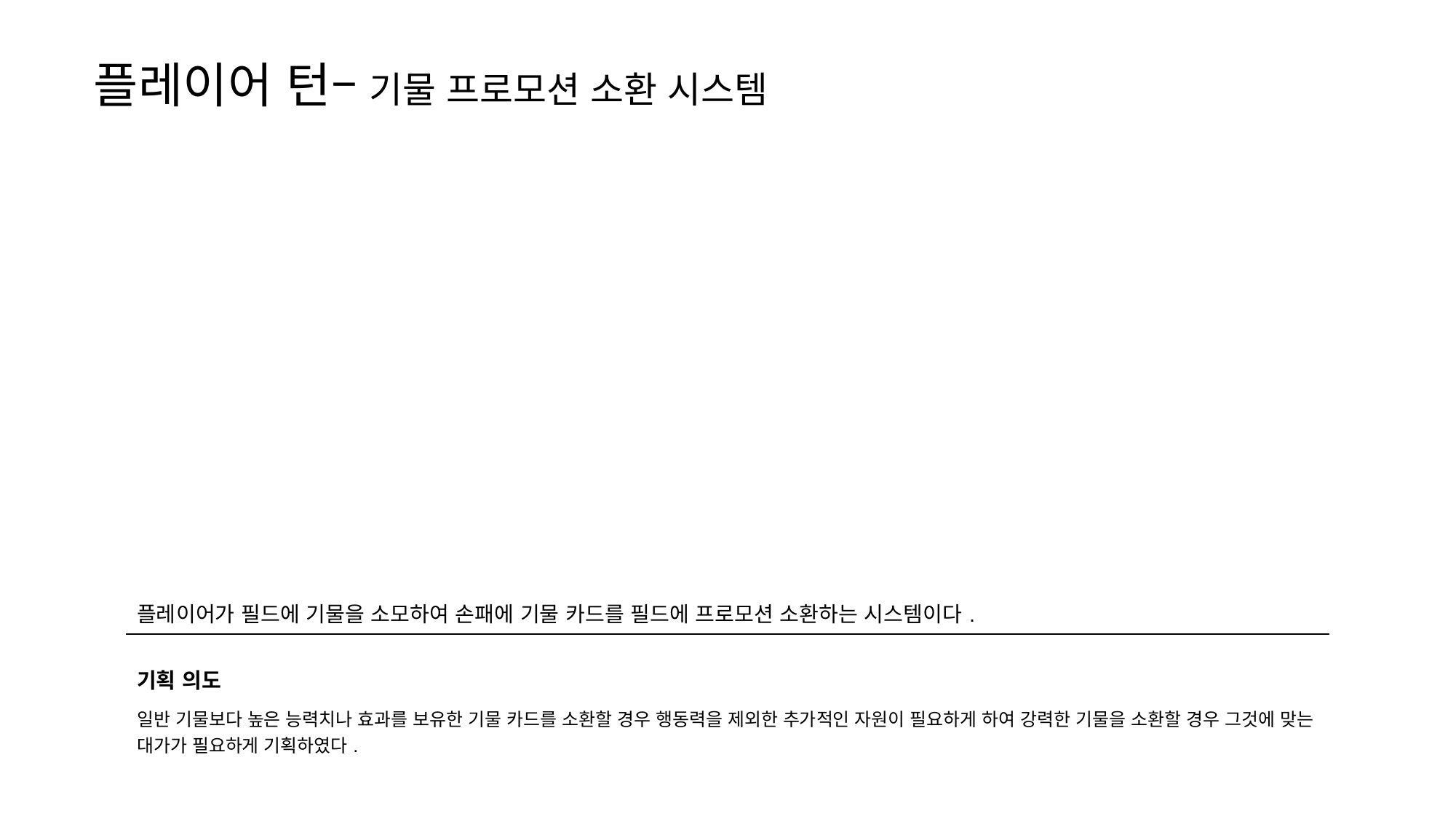

플레이어 턴– 기물 프로모션 소환 시스템
| 플레이어가 필드에 기물을 소모하여 손패에 기물 카드를 필드에 프로모션 소환하는 시스템이다. |
| --- |
| 기획 의도 |
| 일반 기물보다 높은 능력치나 효과를 보유한 기물 카드를 소환할 경우 행동력을 제외한 추가적인 자원이 필요하게 하여 강력한 기물을 소환할 경우 그것에 맞는 대가가 필요하게 기획하였다. |